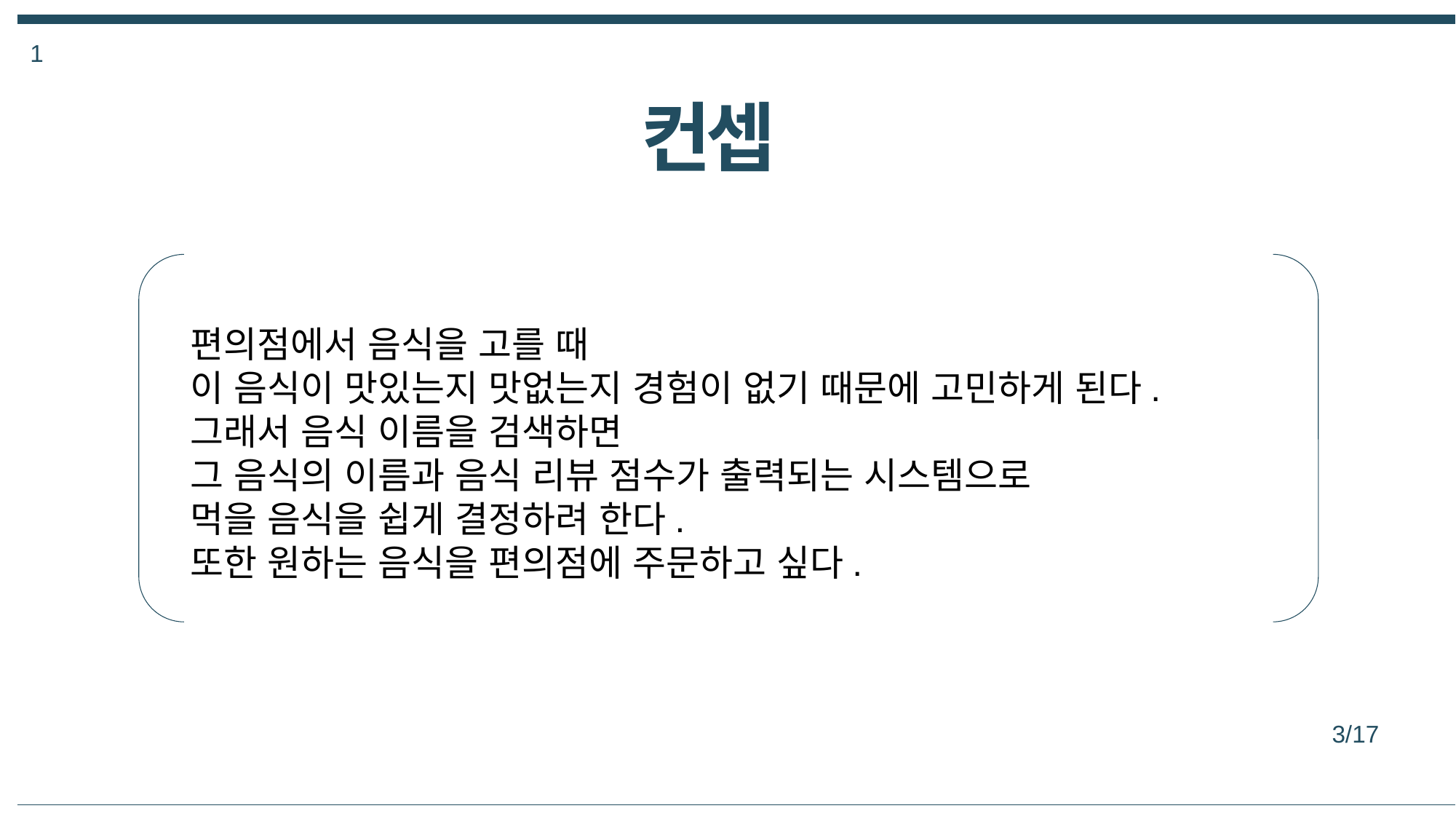

1
컨셉

편의점에서 음식을 고를 때
이 음식이 맛있는지 맛없는지 경험이 없기 때문에 고민하게 된다.
그래서 음식 이름을 검색하면
그 음식의 이름과 음식 리뷰 점수가 출력되는 시스템으로
먹을 음식을 쉽게 결정하려 한다.
또한 원하는 음식을 편의점에 주문하고 싶다.
3/17